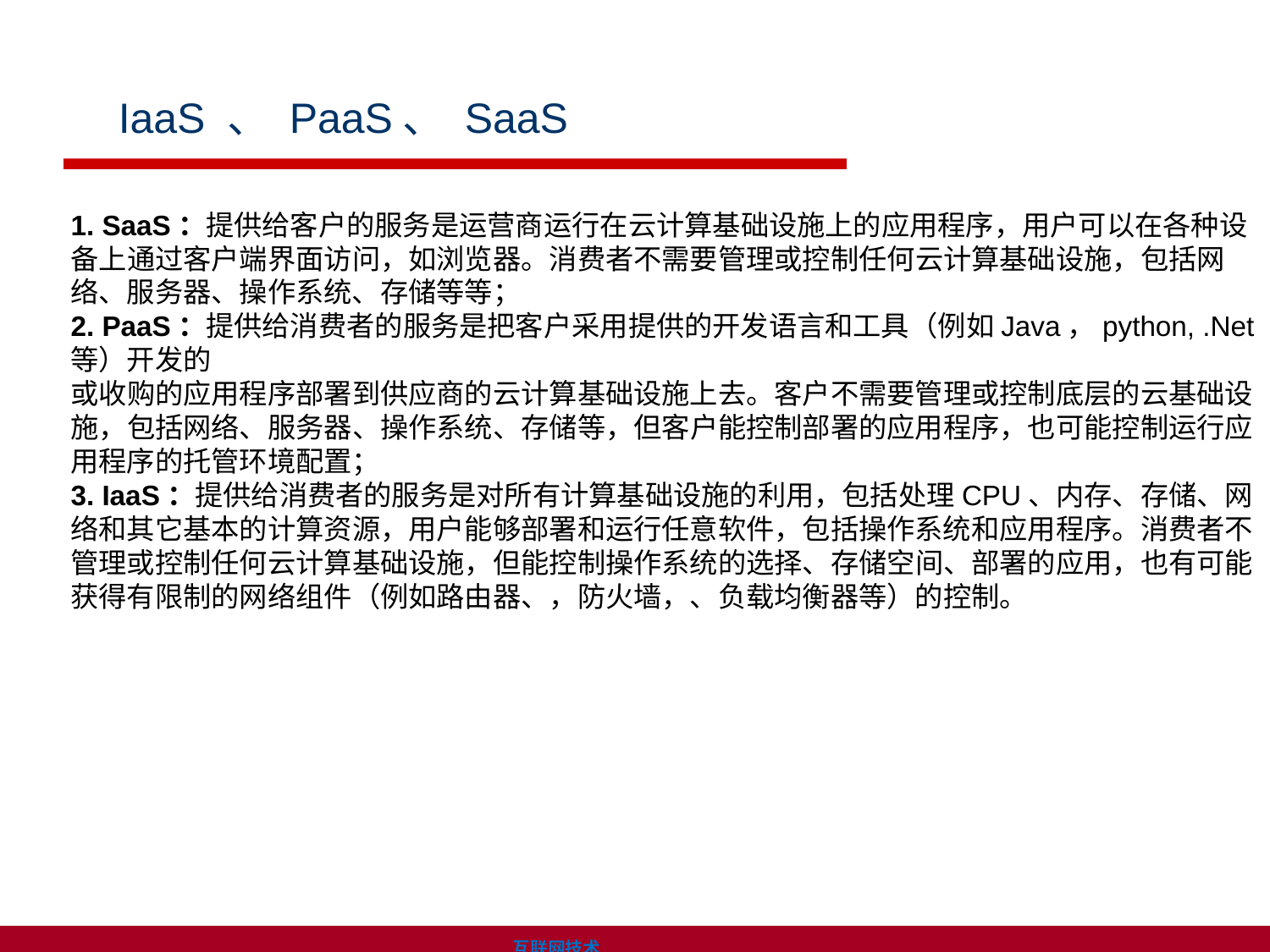

IaaS 、 PaaS、 SaaS
1. SaaS：提供给客户的服务是运营商运行在云计算基础设施上的应用程序，用户可以在各种设备上通过客户端界面访问，如浏览器。消费者不需要管理或控制任何云计算基础设施，包括网络、服务器、操作系统、存储等等；
2. PaaS：提供给消费者的服务是把客户采用提供的开发语言和工具（例如Java，python, .Net等）开发的
或收购的应用程序部署到供应商的云计算基础设施上去。客户不需要管理或控制底层的云基础设施，包括网络、服务器、操作系统、存储等，但客户能控制部署的应用程序，也可能控制运行应用程序的托管环境配置；
3. IaaS：提供给消费者的服务是对所有计算基础设施的利用，包括处理CPU、内存、存储、网络和其它基本的计算资源，用户能够部署和运行任意软件，包括操作系统和应用程序。消费者不管理或控制任何云计算基础设施，但能控制操作系统的选择、存储空间、部署的应用，也有可能获得有限制的网络组件（例如路由器、，防火墙，、负载均衡器等）的控制。